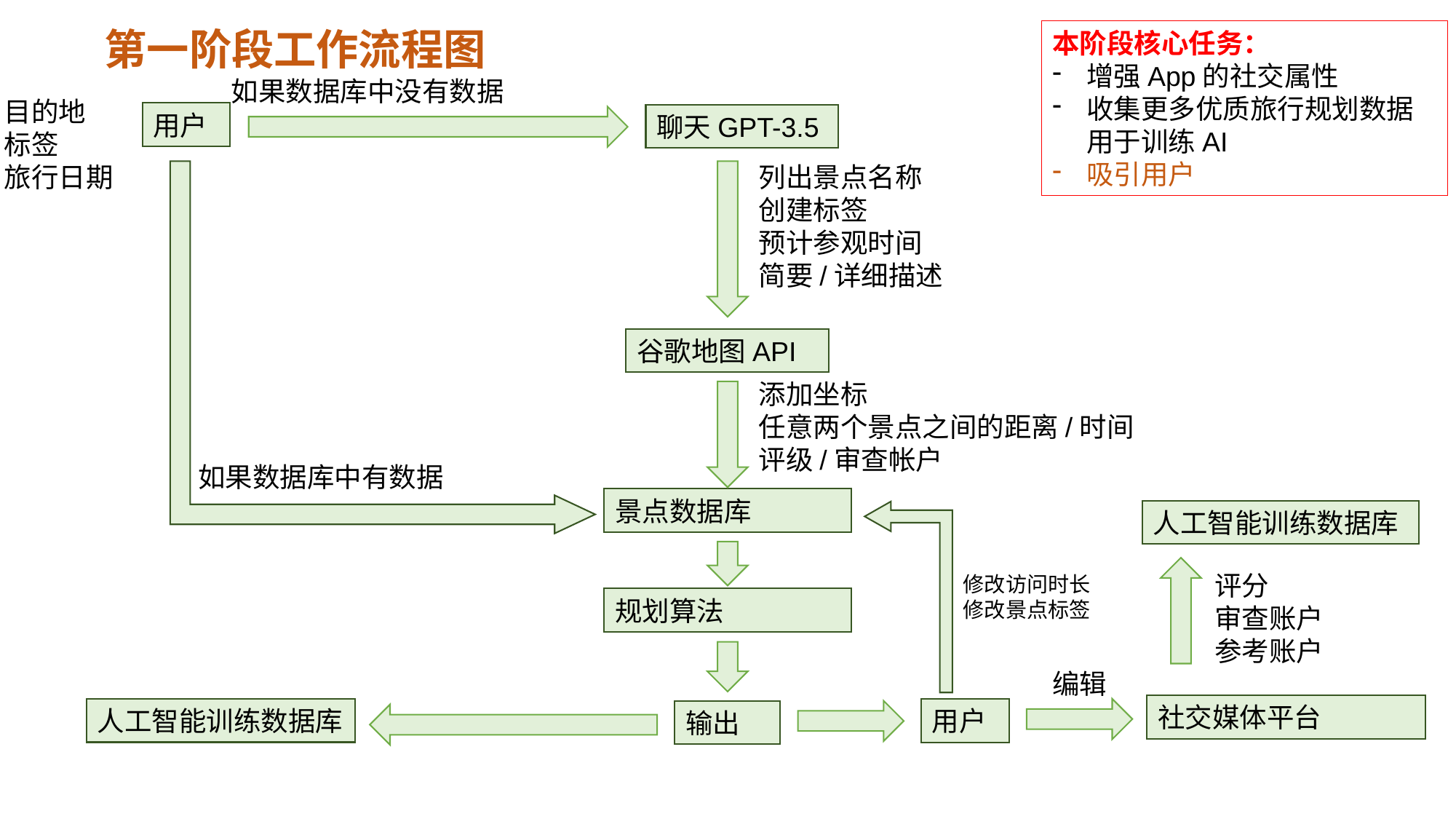

第一阶段工作流程图
本阶段核心任务：
增强App的社交属性
收集更多优质旅行规划数据用于训练AI
吸引用户
如果数据库中没有数据
目的地
标签
旅行日期
用户
聊天GPT-3.5

列出景点名称
创建标签
预计参观时间
简要/详细描述

谷歌地图API
添加坐标
任意两个景点之间的距离/时间
评级/审查帐户

如果数据库中有数据
景点数据库
人工智能训练数据库

评分
审查账户
参考账户
修改访问时长
修改景点标签
规划算法

编辑
社交媒体平台
人工智能训练数据库
用户

输出